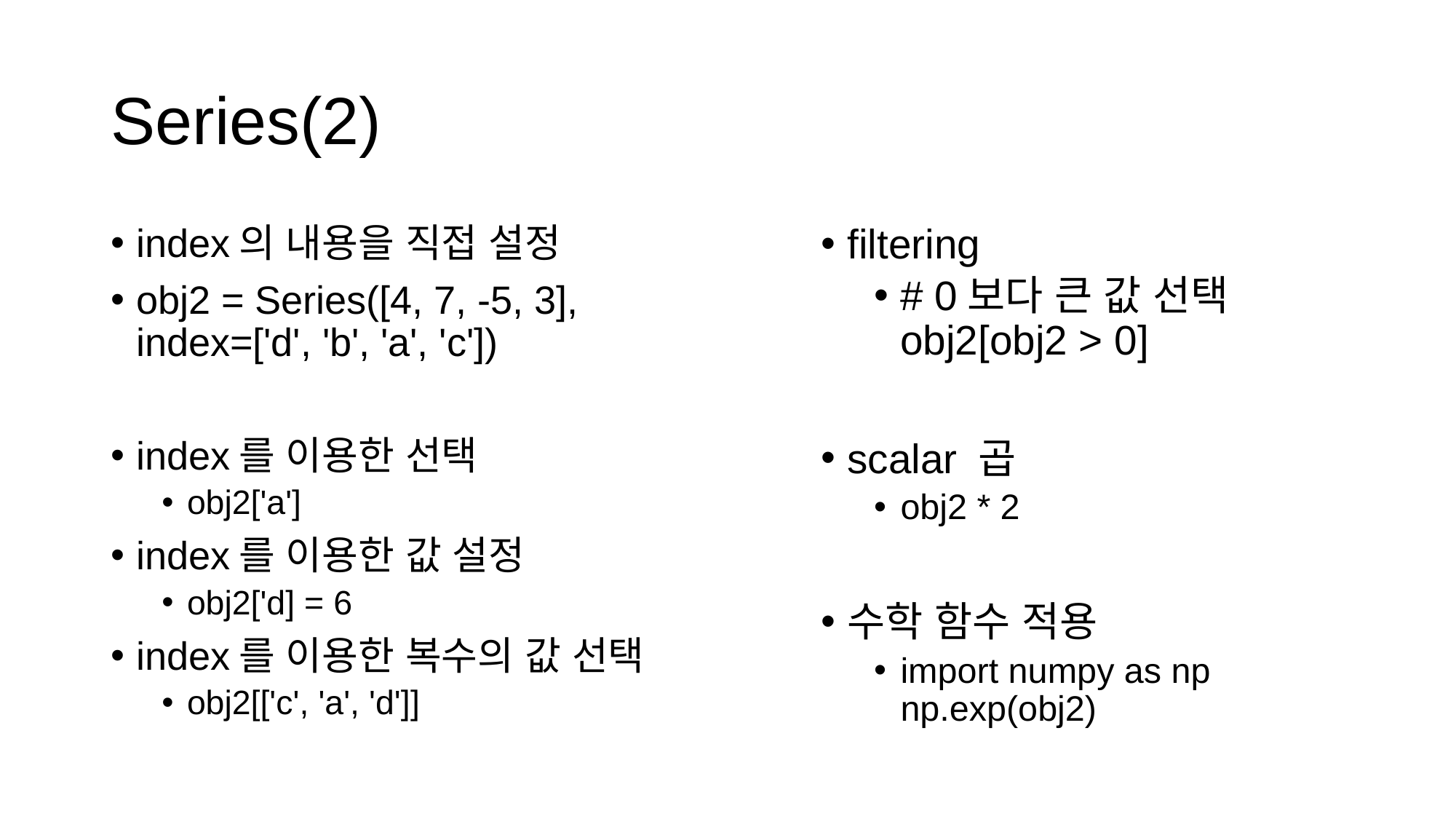

# Series(2)
index의 내용을 직접 설정
obj2 = Series([4, 7, -5, 3],        			index=['d', 'b', 'a', 'c'])

index를 이용한 선택
obj2['a']
index를 이용한 값 설정
obj2['d] = 6
index를 이용한 복수의 값 선택
obj2[['c', 'a', 'd']]
filtering
# 0보다 큰 값 선택 obj2[obj2 > 0]

scalar 곱
obj2 * 2

수학 함수 적용
import numpy as np
np.exp(obj2)